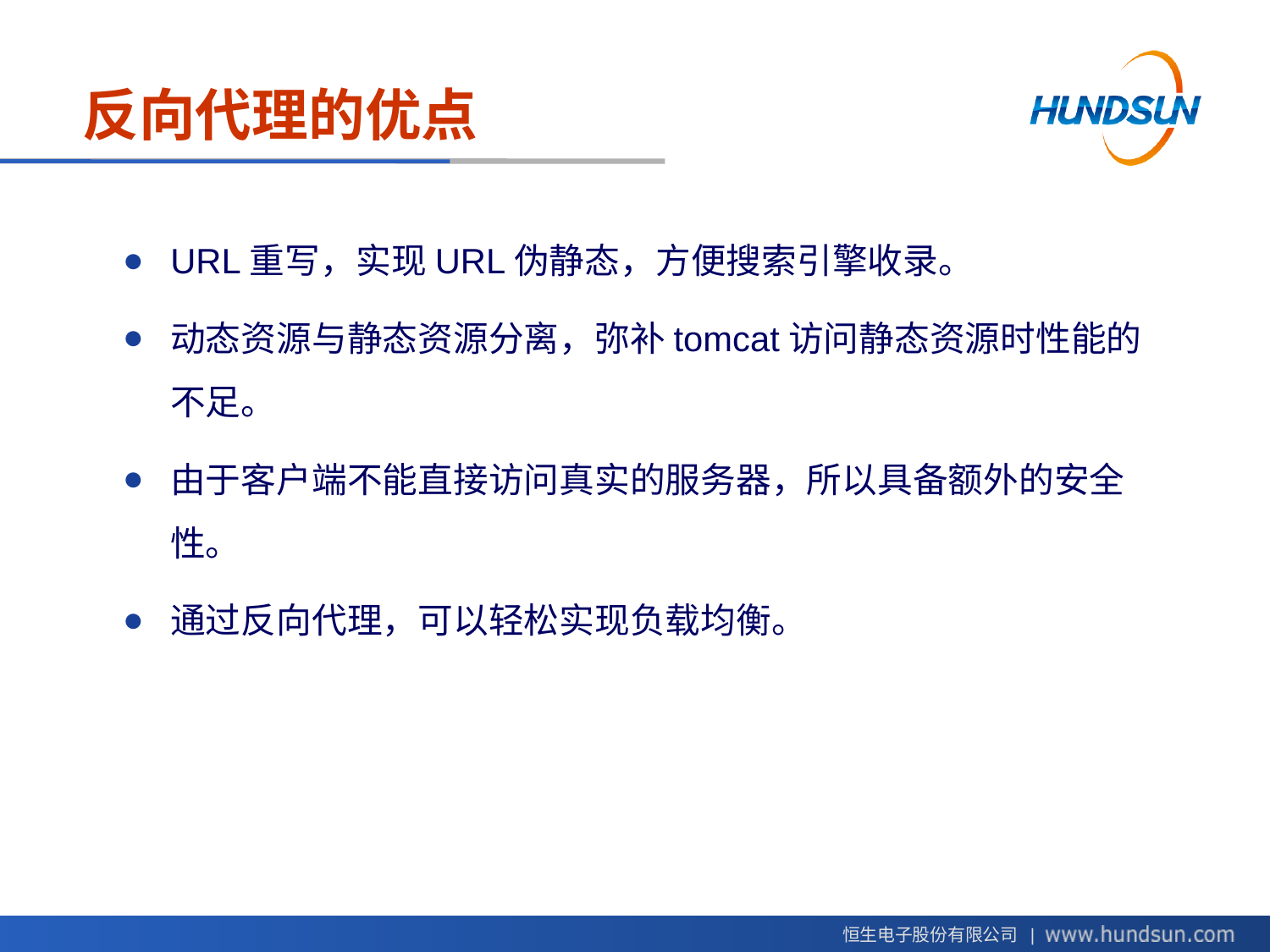

# 反向代理的优点
URL重写，实现URL伪静态，方便搜索引擎收录。
动态资源与静态资源分离，弥补tomcat访问静态资源时性能的不足。
由于客户端不能直接访问真实的服务器，所以具备额外的安全性。
通过反向代理，可以轻松实现负载均衡。